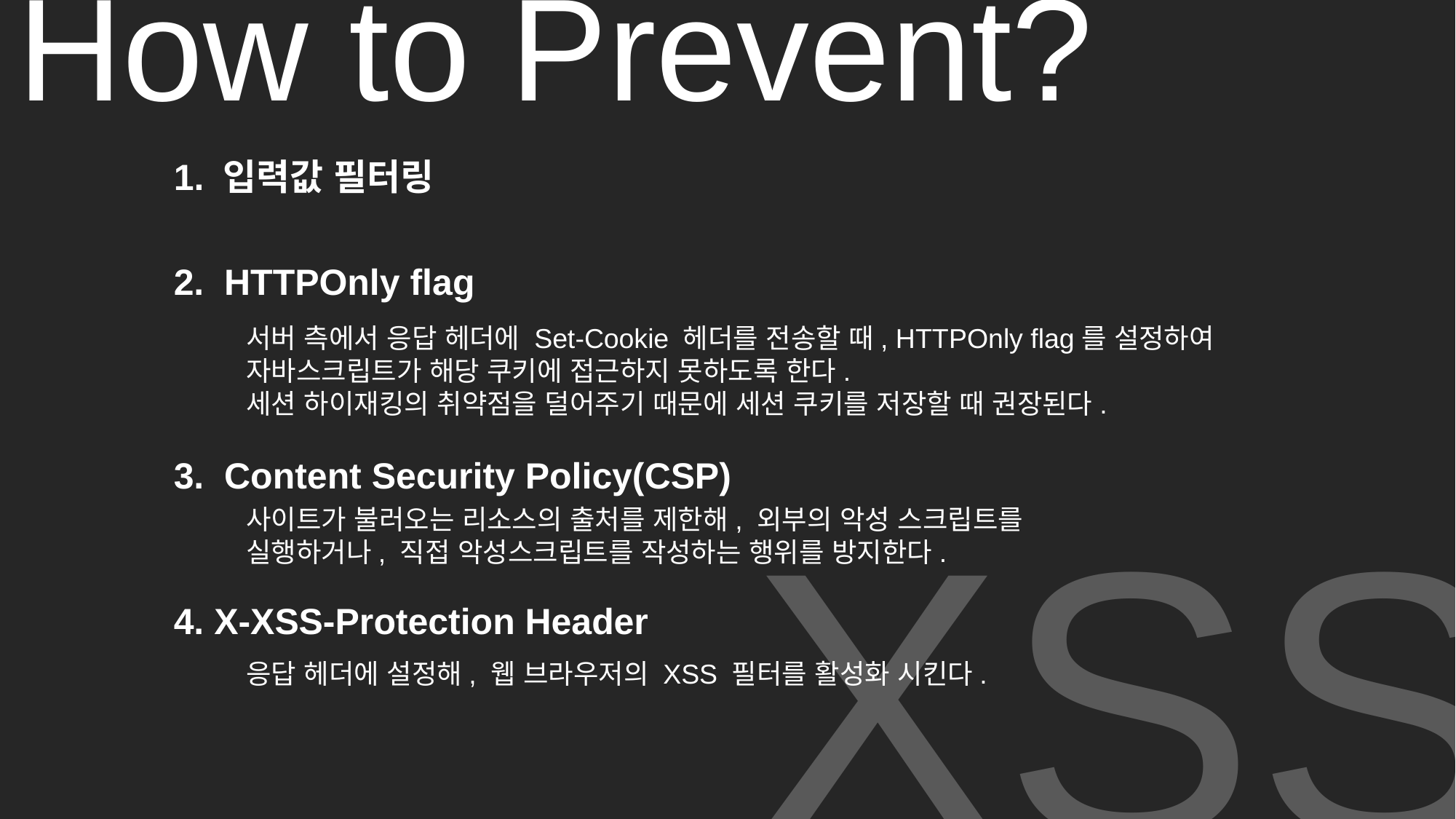

CSRF랑 XSS는 어떤 차이가 있나요?
XSS는 프론트엔드에서만 막을 수 있나요?

How to Prevent?
1. 입력값 필터링
2.  HTTPOnly flag
서버 측에서 응답 헤더에 Set-Cookie 헤더를 전송할 때, HTTPOnly flag를 설정하여
자바스크립트가 해당 쿠키에 접근하지 못하도록 한다.
세션 하이재킹의 취약점을 덜어주기 때문에 세션 쿠키를 저장할 때 권장된다.
3.  Content Security Policy(CSP)
사이트가 불러오는 리소스의 출처를 제한해, 외부의 악성 스크립트를 실행하거나, 직접 악성스크립트를 작성하는 행위를 방지한다.
4. X-XSS-Protection Header
응답 헤더에 설정해, 웹 브라우저의 XSS 필터를 활성화 시킨다.
XSS